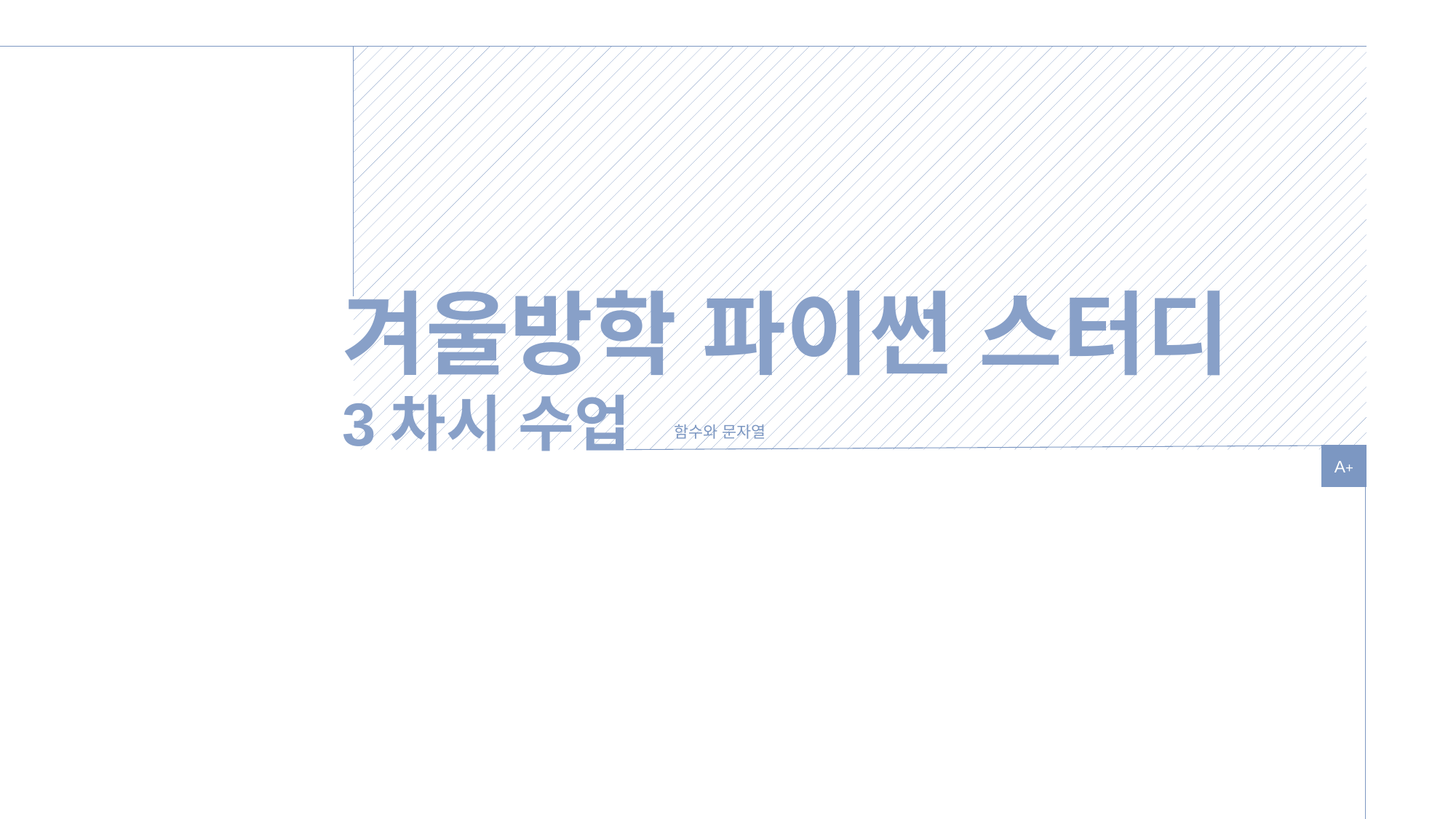

겨울방학 파이썬 스터디
3차시 수업
함수와 문자열
A+